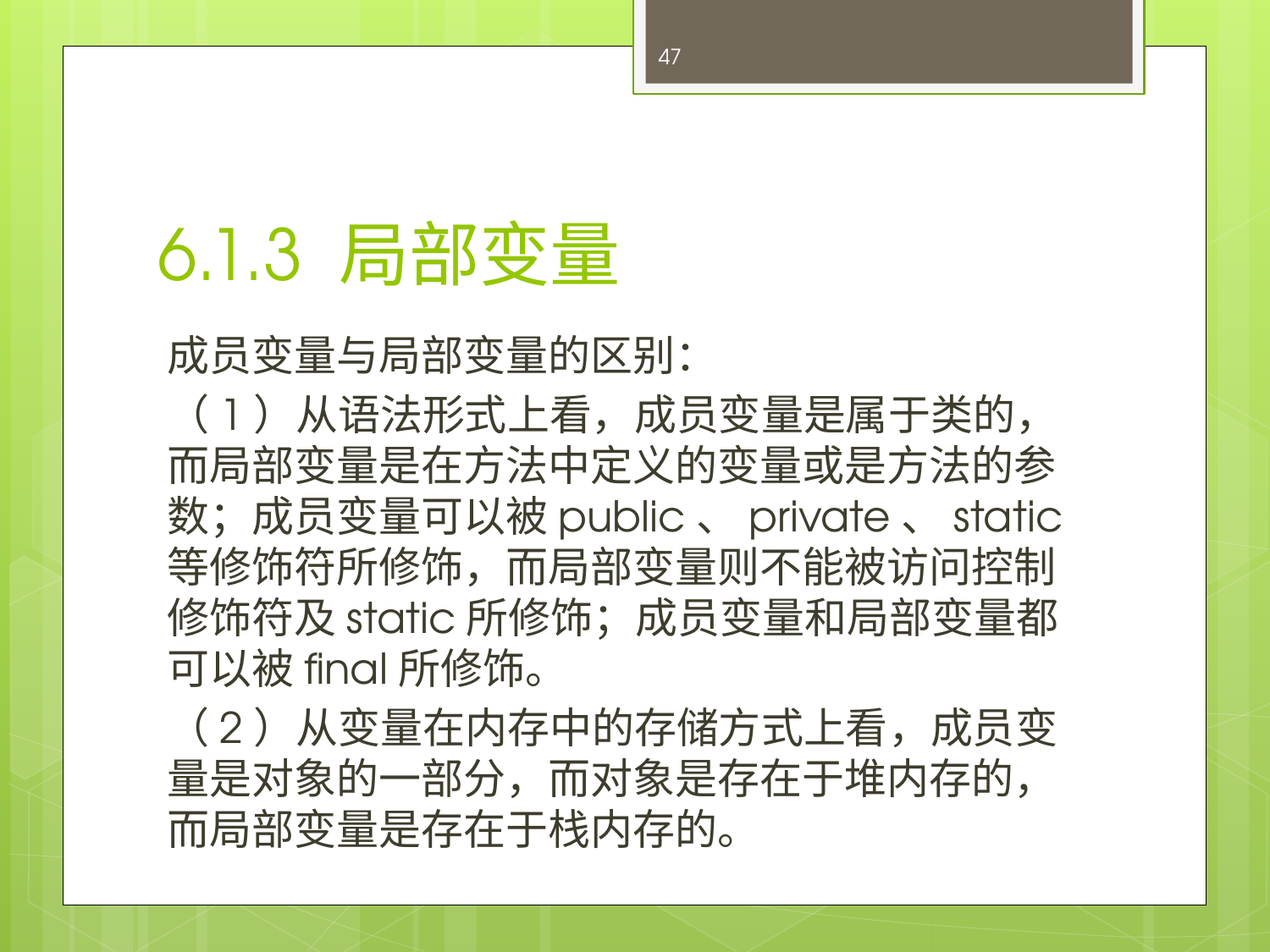

47
# 6.1.3 局部变量
成员变量与局部变量的区别：
（1）从语法形式上看，成员变量是属于类的，而局部变量是在方法中定义的变量或是方法的参数；成员变量可以被public、private、static等修饰符所修饰，而局部变量则不能被访问控制修饰符及static所修饰；成员变量和局部变量都可以被final所修饰。
（2）从变量在内存中的存储方式上看，成员变量是对象的一部分，而对象是存在于堆内存的，而局部变量是存在于栈内存的。